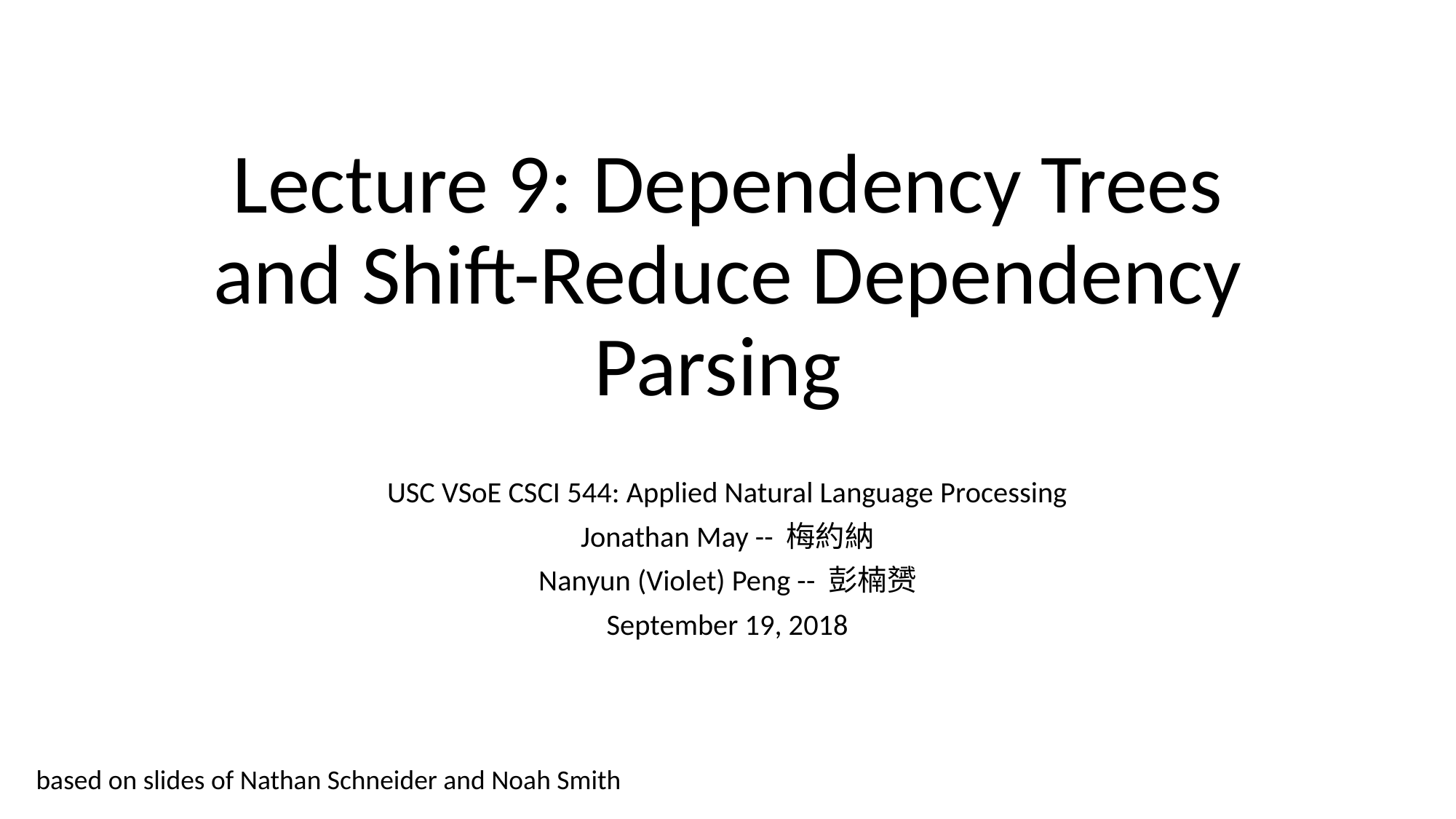

# Lecture 9: Dependency Trees and Shift-Reduce Dependency Parsing
USC VSoE CSCI 544: Applied Natural Language Processing
Jonathan May -- 梅約納
Nanyun (Violet) Peng -- 彭楠赟
September 19, 2018
based on slides of Nathan Schneider and Noah Smith